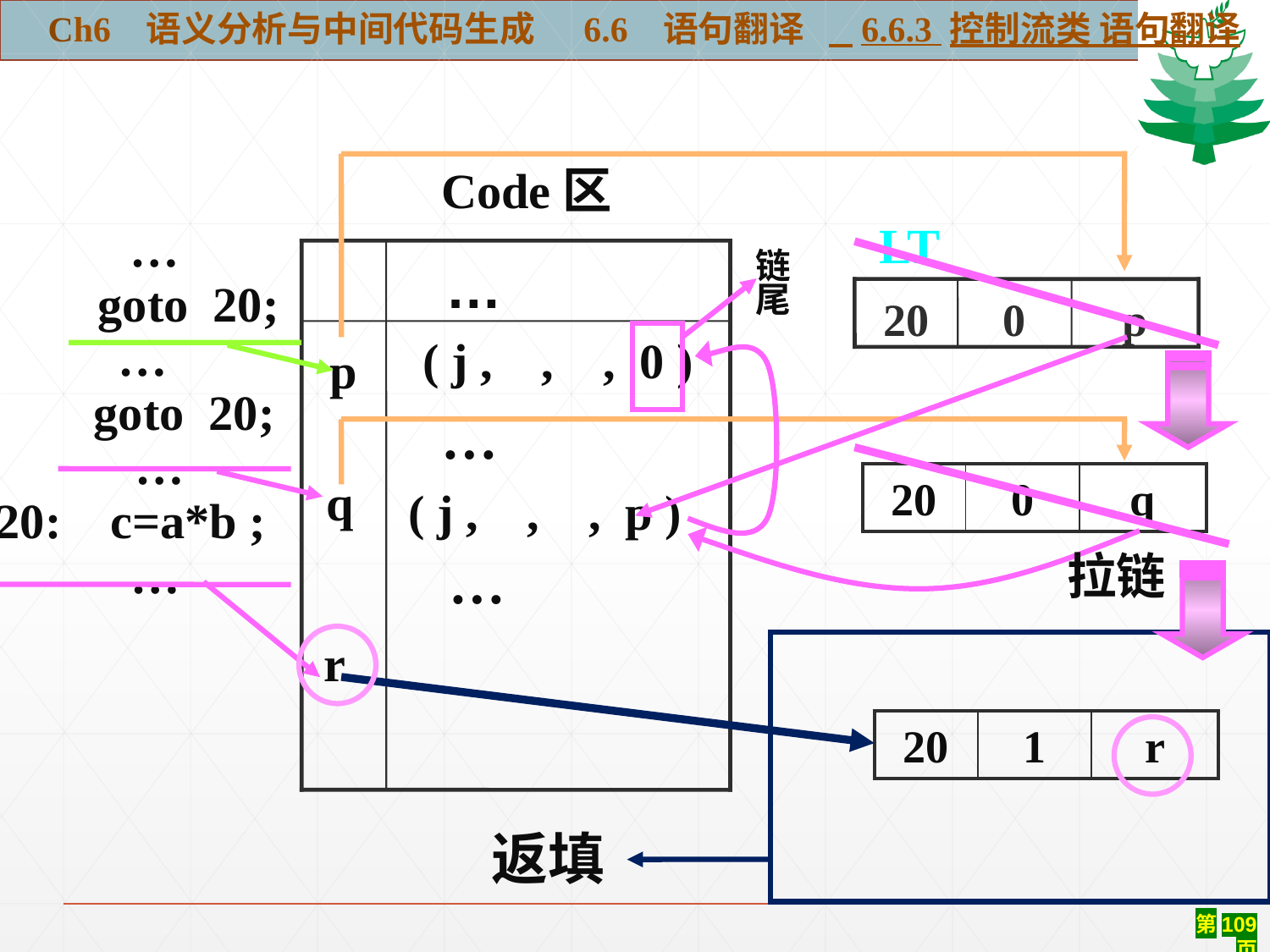

Ch6   语义分析与中间代码生成     6.6   语句翻译      6.6.3 控制流类 语句翻译

Code区

   …

 p

 LT
20

0

p

	    …
	  goto  20;
              …
            goto  20;
 	     …
    20:    c=a*b ;
               …
链尾

( j ,    ,    ,  0 )

…

| 20 | 0 | q |
| --- | --- | --- |

 ( j ,    ,    ,  p )
 q
拉链
…

 r

返填

| 20 | 1 | r |
| --- | --- | --- |